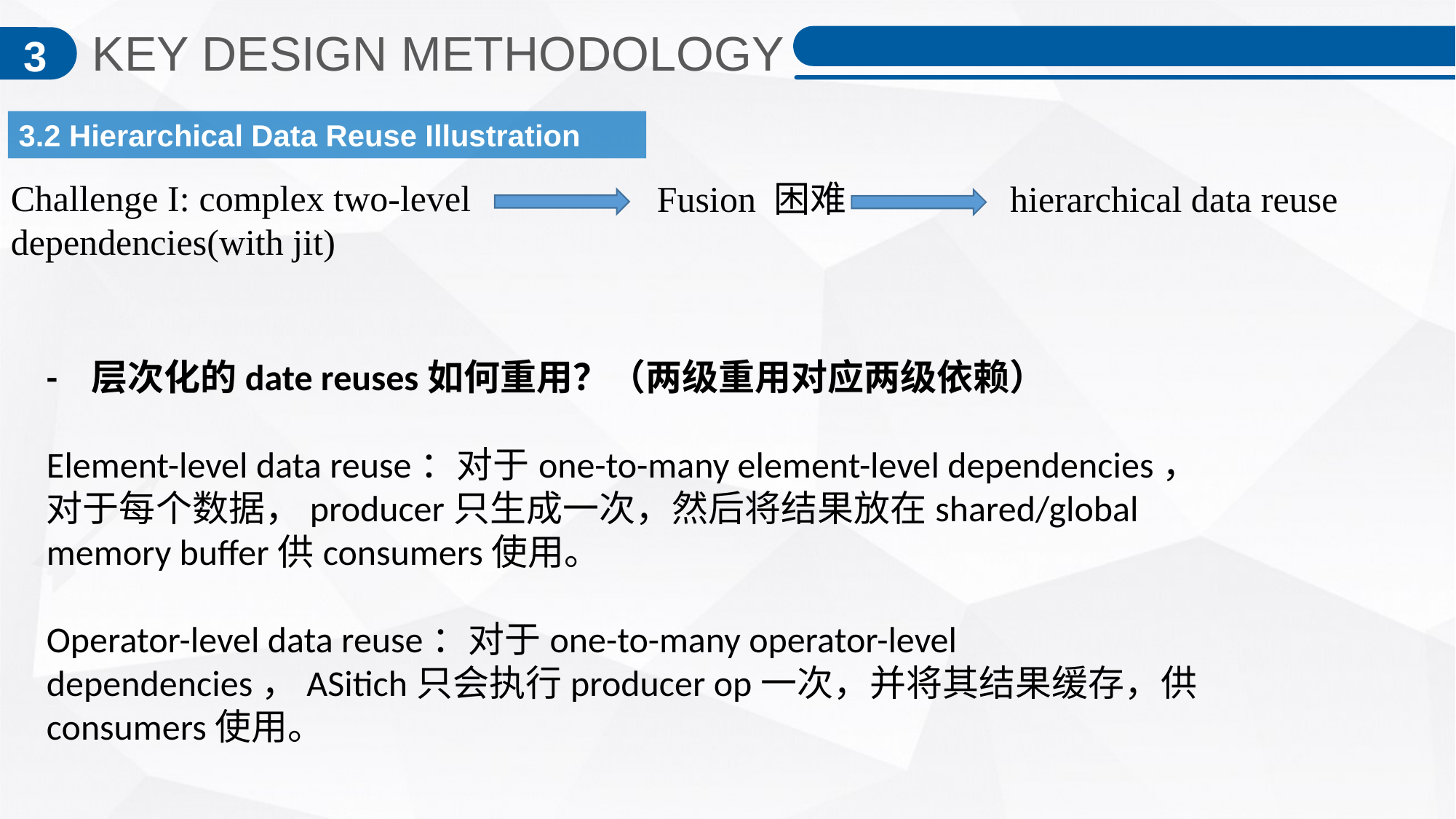

KEY DESIGN METHODOLOGY
3

3.2 Hierarchical Data Reuse Illustration
Challenge I: complex two-level dependencies(with jit)
hierarchical data reuse
Fusion 困难

-   层次化的date reuses如何重用？（两级重用对应两级依赖）

Element-level data reuse：对于one-to-many element-level dependencies，对于每个数据，producer只生成一次，然后将结果放在shared/global memory buffer供consumers使用。

Operator-level data reuse：对于one-to-many operator-level dependencies，ASitich只会执行producer op一次，并将其结果缓存，供consumers使用。